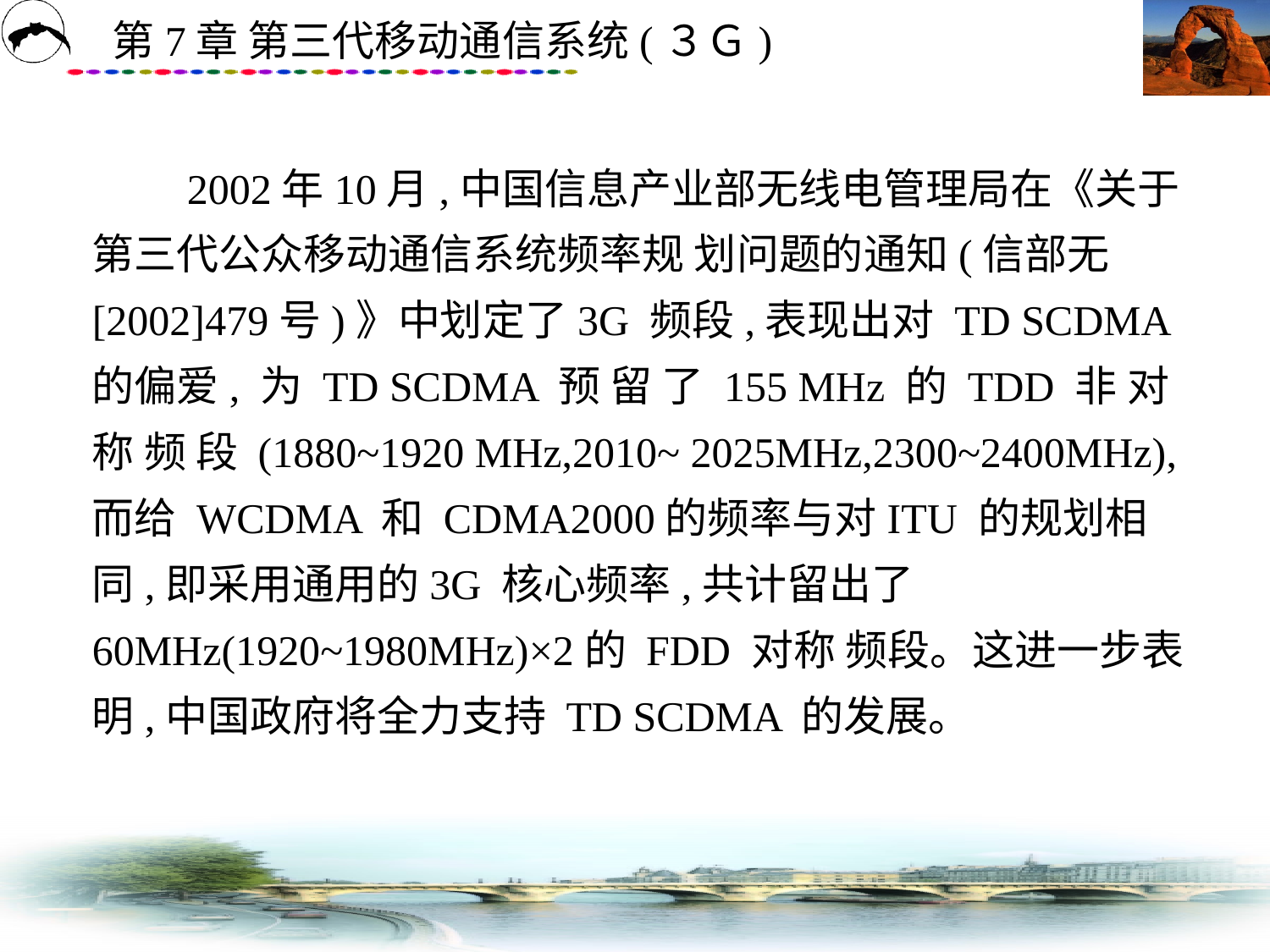

# 2002年10月,中国信息产业部无线电管理局在《关于第三代公众移动通信系统频率规 划问题的通知(信部无[2002]479号)》中划定了3G 频段,表现出对 TD SCDMA 的偏爱, 为 TD SCDMA 预 留 了 155 MHz 的 TDD 非 对 称 频 段 (1880~1920 MHz,2010~ 2025MHz,2300~2400MHz),而给 WCDMA 和 CDMA2000的频率与对ITU 的规划相 同,即采用通用的3G 核心频率,共计留出了60MHz(1920~1980MHz)×2的 FDD 对称 频段。这进一步表明,中国政府将全力支持 TD SCDMA 的发展。